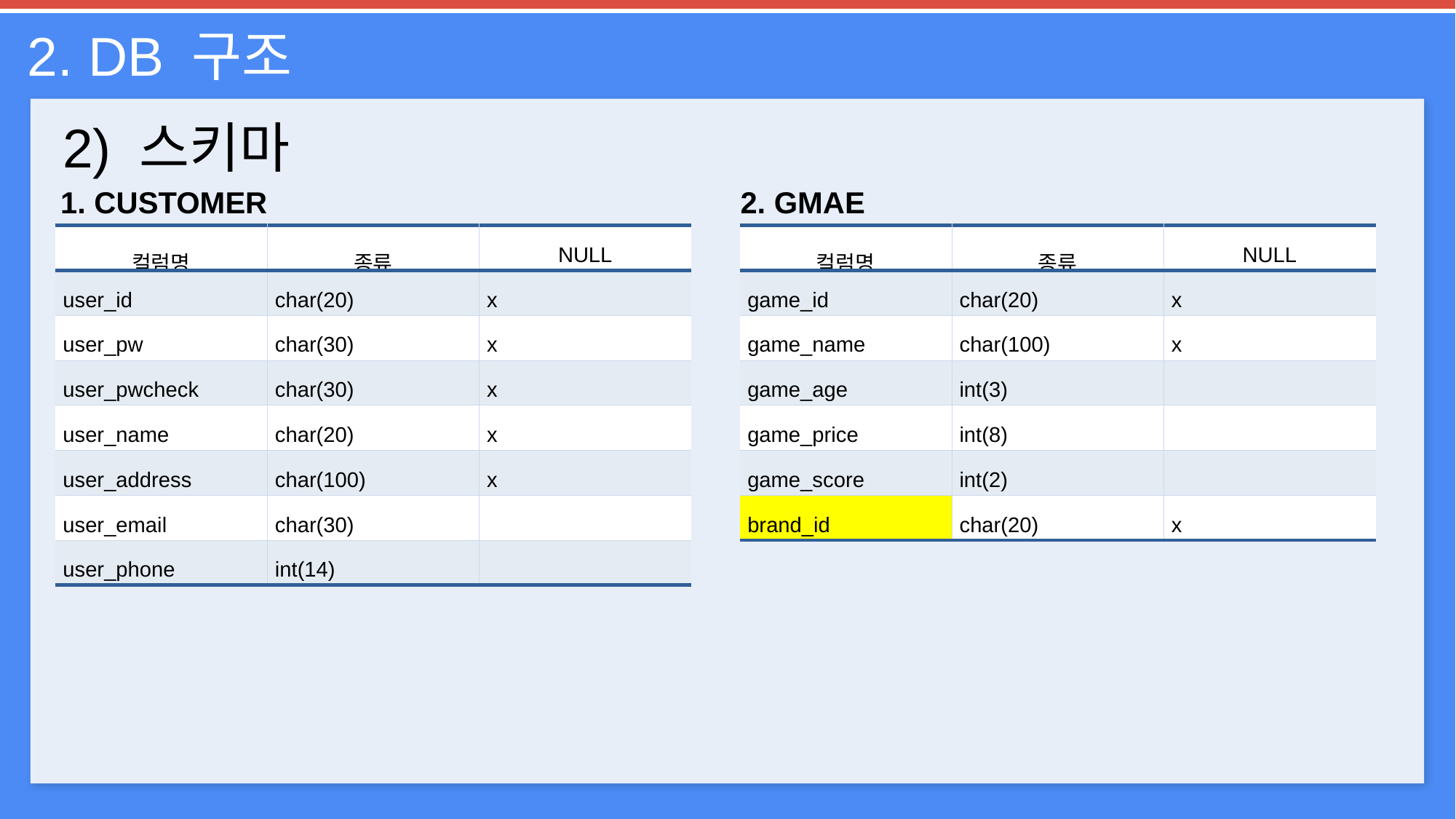

2. DB 구조

2) 스키마
1. CUSTOMER
2. GMAE
| 컬럼명 | 종류 | NULL |
| --- | --- | --- |
| user\_id | char(20) | x |
| user\_pw | char(30) | x |
| user\_pwcheck | char(30) | x |
| user\_name | char(20) | x |
| user\_address | char(100) | x |
| user\_email | char(30) |  |
| user\_phone | int(14) |  |
| 컬럼명 | 종류 | NULL |
| --- | --- | --- |
| game\_id | char(20) | x |
| game\_name | char(100) | x |
| game\_age | int(3) |  |
| game\_price | int(8) |  |
| game\_score | int(2) |  |
| brand\_id | char(20) | x |